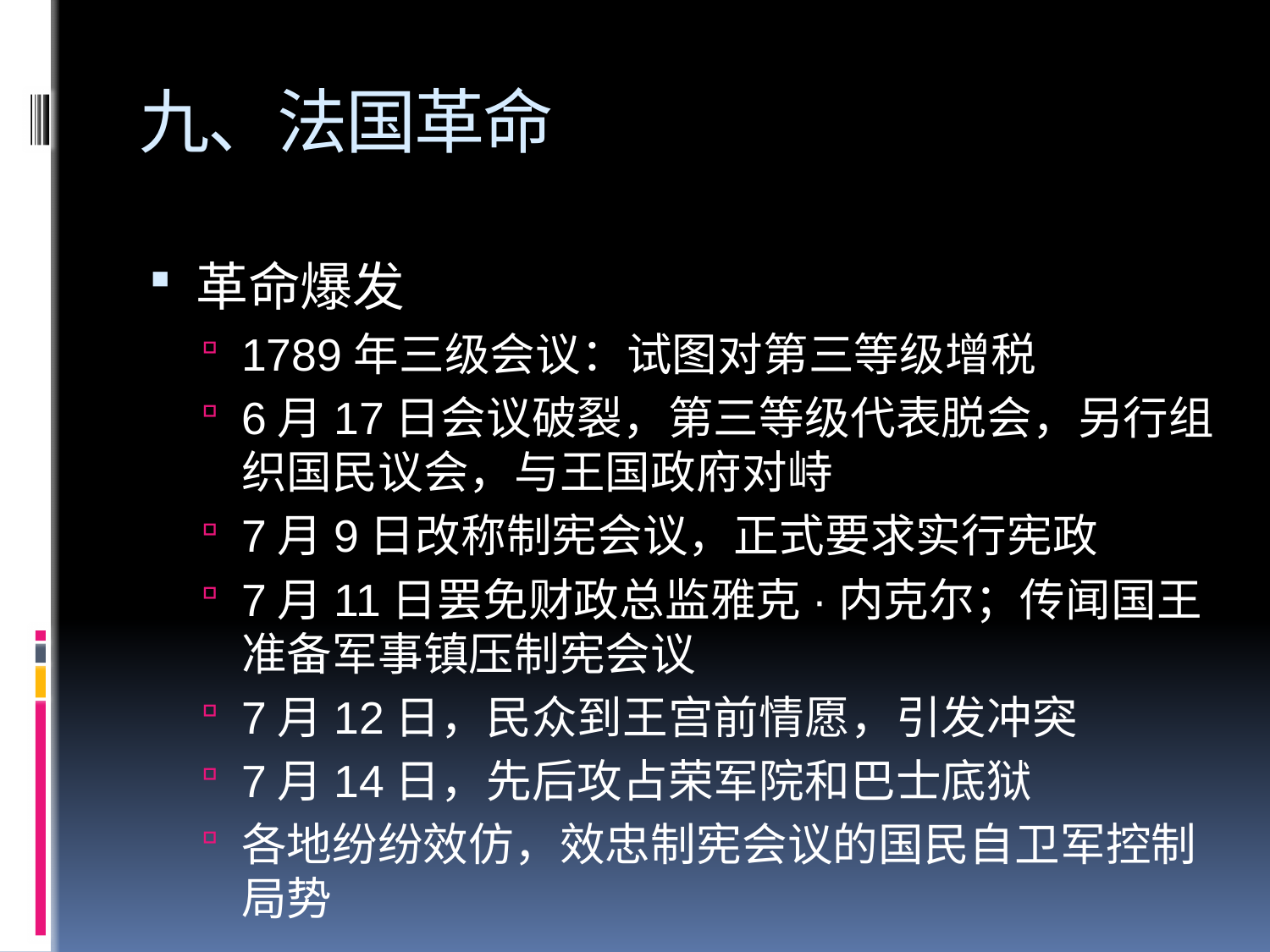

# 九、法国革命
革命爆发
1789年三级会议：试图对第三等级增税
6月17日会议破裂，第三等级代表脱会，另行组织国民议会，与王国政府对峙
7月9日改称制宪会议，正式要求实行宪政
7月11日罢免财政总监雅克·内克尔；传闻国王准备军事镇压制宪会议
7月12日，民众到王宫前情愿，引发冲突
7月14日，先后攻占荣军院和巴士底狱
各地纷纷效仿，效忠制宪会议的国民自卫军控制局势